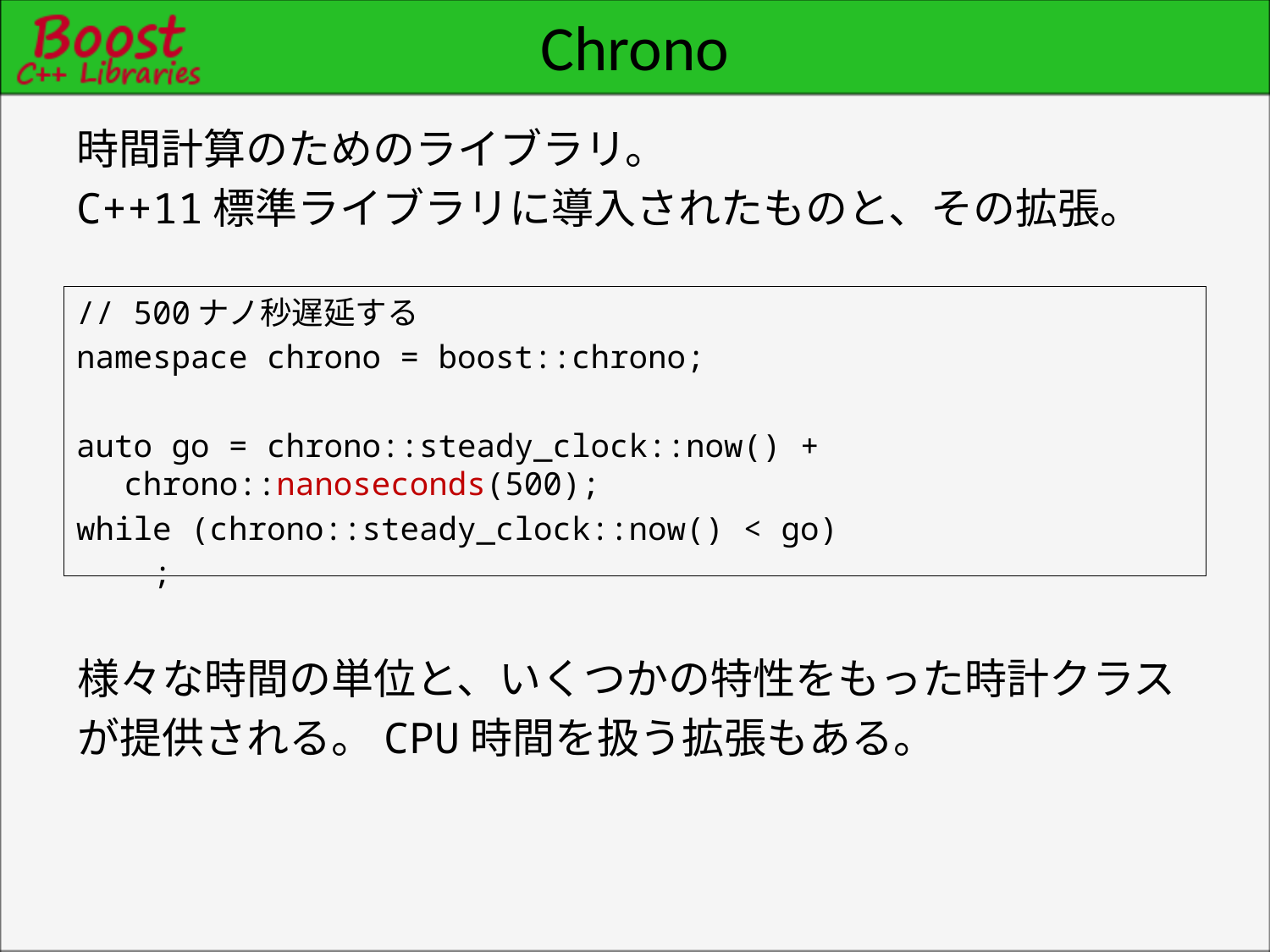

# Chrono
時間計算のためのライブラリ。
C++11標準ライブラリに導入されたものと、その拡張。
// 500ナノ秒遅延する
namespace chrono = boost::chrono;

auto go = chrono::steady_clock::now() + chrono::nanoseconds(500);
while (chrono::steady_clock::now() < go)
    ;
様々な時間の単位と、いくつかの特性をもった時計クラス
が提供される。CPU時間を扱う拡張もある。